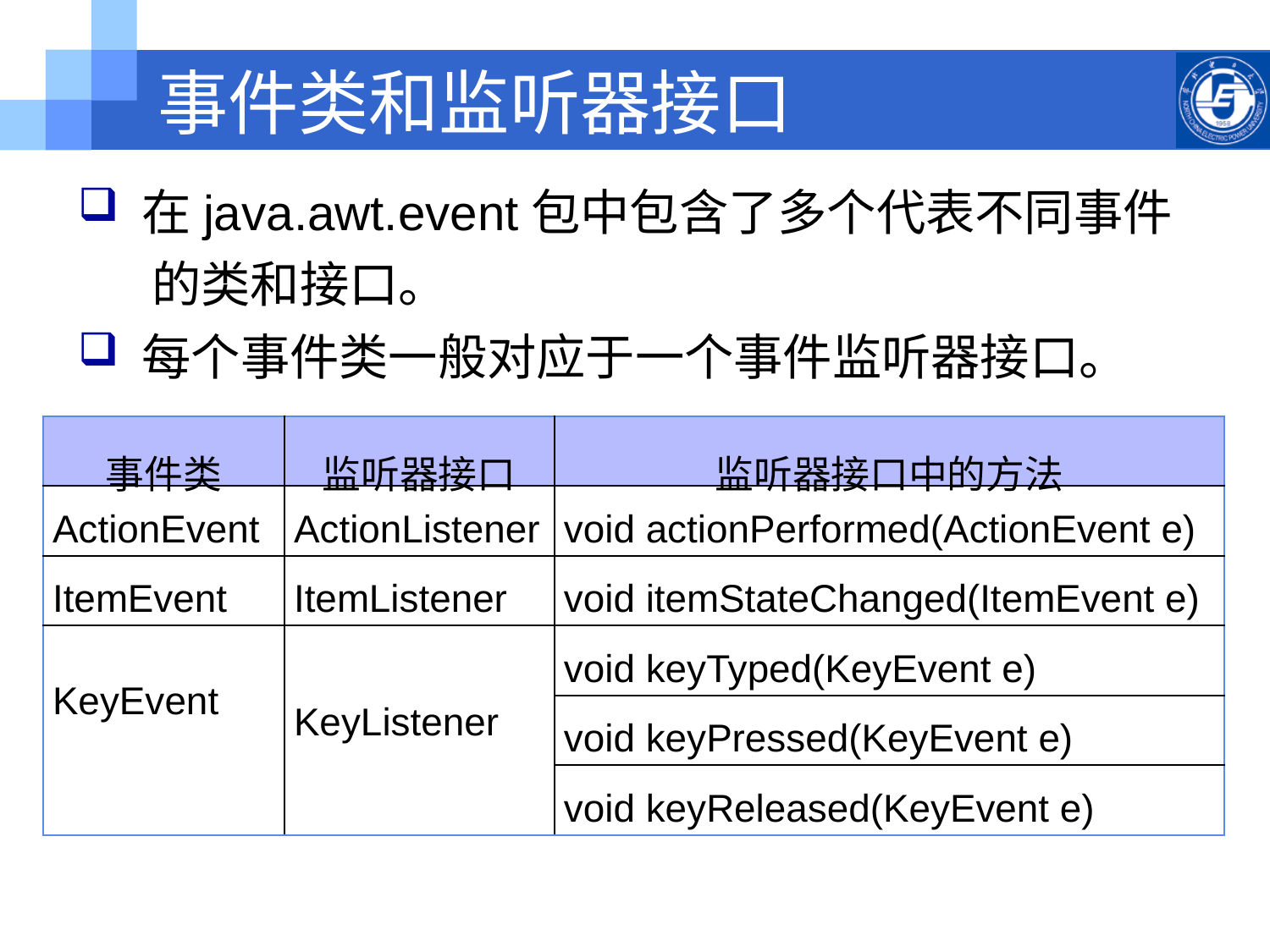

# 事件类和监听器接口
 在java.awt.event包中包含了多个代表不同事件
    的类和接口。
 每个事件类一般对应于一个事件监听器接口。
| 事件类 | 监听器接口 | 监听器接口中的方法 |
| --- | --- | --- |
| ActionEvent | ActionListener | void actionPerformed(ActionEvent e) |
| ItemEvent | ItemListener | void itemStateChanged(ItemEvent e) |
| KeyEvent | KeyListener | void keyTyped(KeyEvent e) |
|  |  | void keyPressed(KeyEvent e) |
|  |  | void keyReleased(KeyEvent e) |